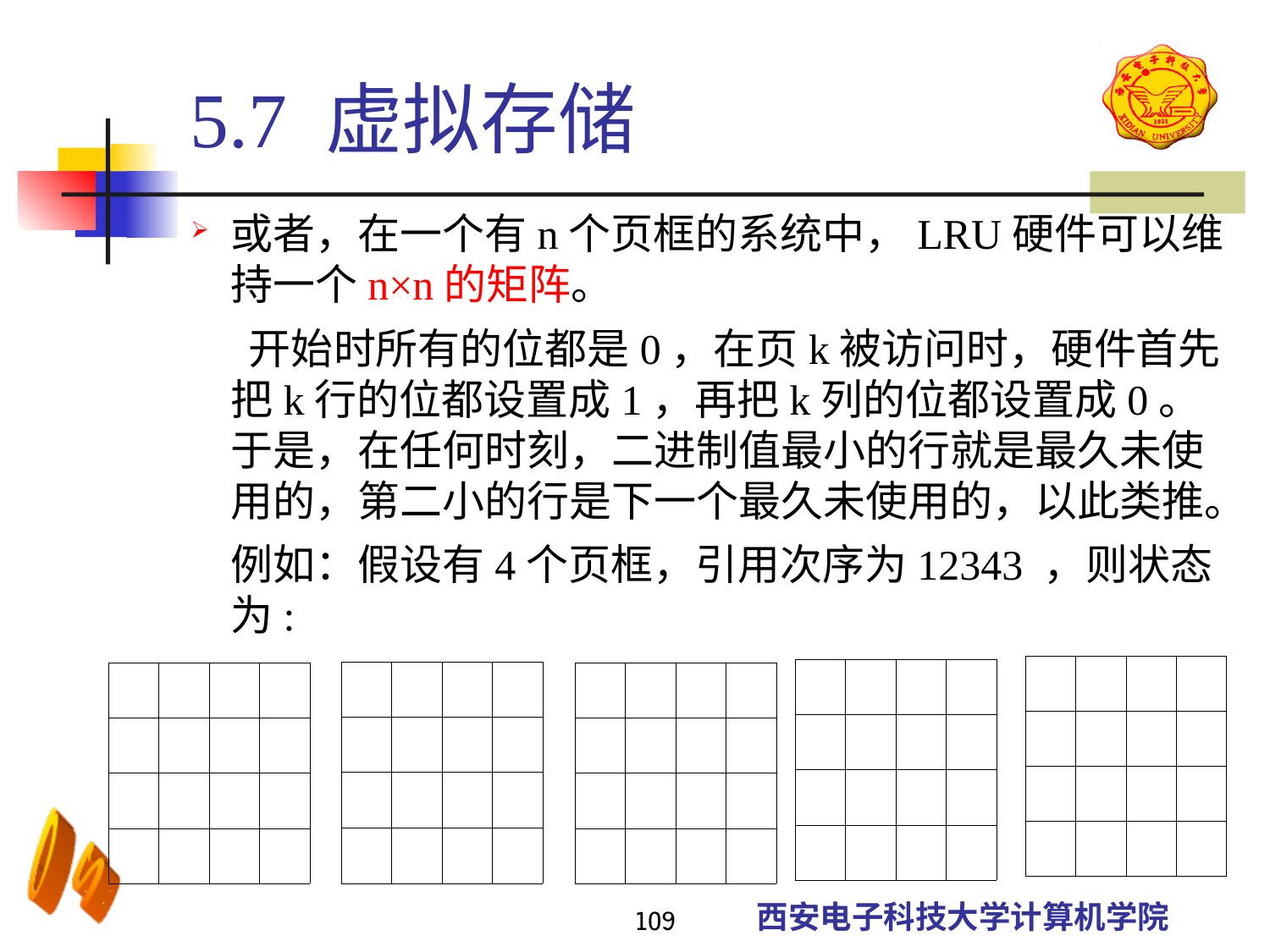

5.7 虚拟存储
或者，在一个有n个页框的系统中，LRU硬件可以维持一个n×n的矩阵。
     开始时所有的位都是0，在页k被访问时，硬件首先把k行的位都设置成1，再把k列的位都设置成0。于是，在任何时刻，二进制值最小的行就是最久未使用的，第二小的行是下一个最久未使用的，以此类推。
	例如：假设有4个页框，引用次序为12343 ，则状态为:
| 0 | 0 | 0 | 0 |
| --- | --- | --- | --- |
| 1 | 0 | 0 | 0 |
| 1 | 1 | 0 | 1 |
| 1 | 1 | 0 | 0 |
| 0 | 0 | 0 | 0 |
| --- | --- | --- | --- |
| 1 | 0 | 0 | 0 |
| 1 | 1 | 0 | 0 |
| 1 | 1 | 1 | 0 |
| 0 | 0 | 1 | 1 |
| --- | --- | --- | --- |
| 1 | 0 | 1 | 1 |
| 0 | 0 | 0 | 0 |
| 0 | 0 | 0 | 0 |
| 0 | 1 | 1 | 1 |
| --- | --- | --- | --- |
| 0 | 0 | 0 | 0 |
| 0 | 0 | 0 | 0 |
| 0 | 0 | 0 | 0 |
| 0 | 0 | 0 | 1 |
| --- | --- | --- | --- |
| 1 | 0 | 0 | 1 |
| 1 | 1 | 0 | 1 |
| 0 | 0 | 0 | 0 |
109